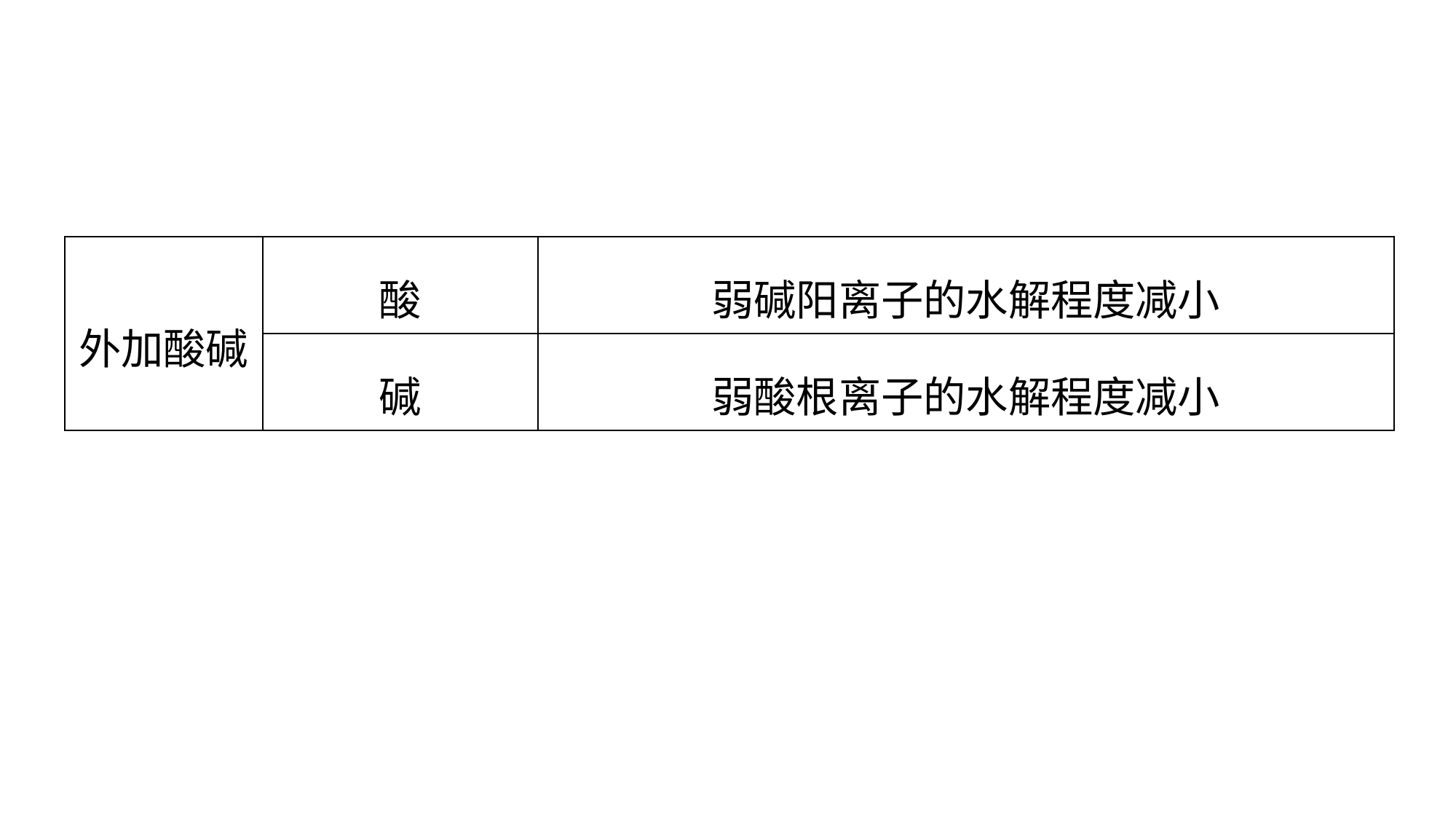

| 外加酸碱 | 酸 | 弱碱阳离子的水解程度减小 |  |  |
| --- | --- | --- | --- | --- |
|  | 碱 | 弱酸根离子的水解程度减小 |  |  |